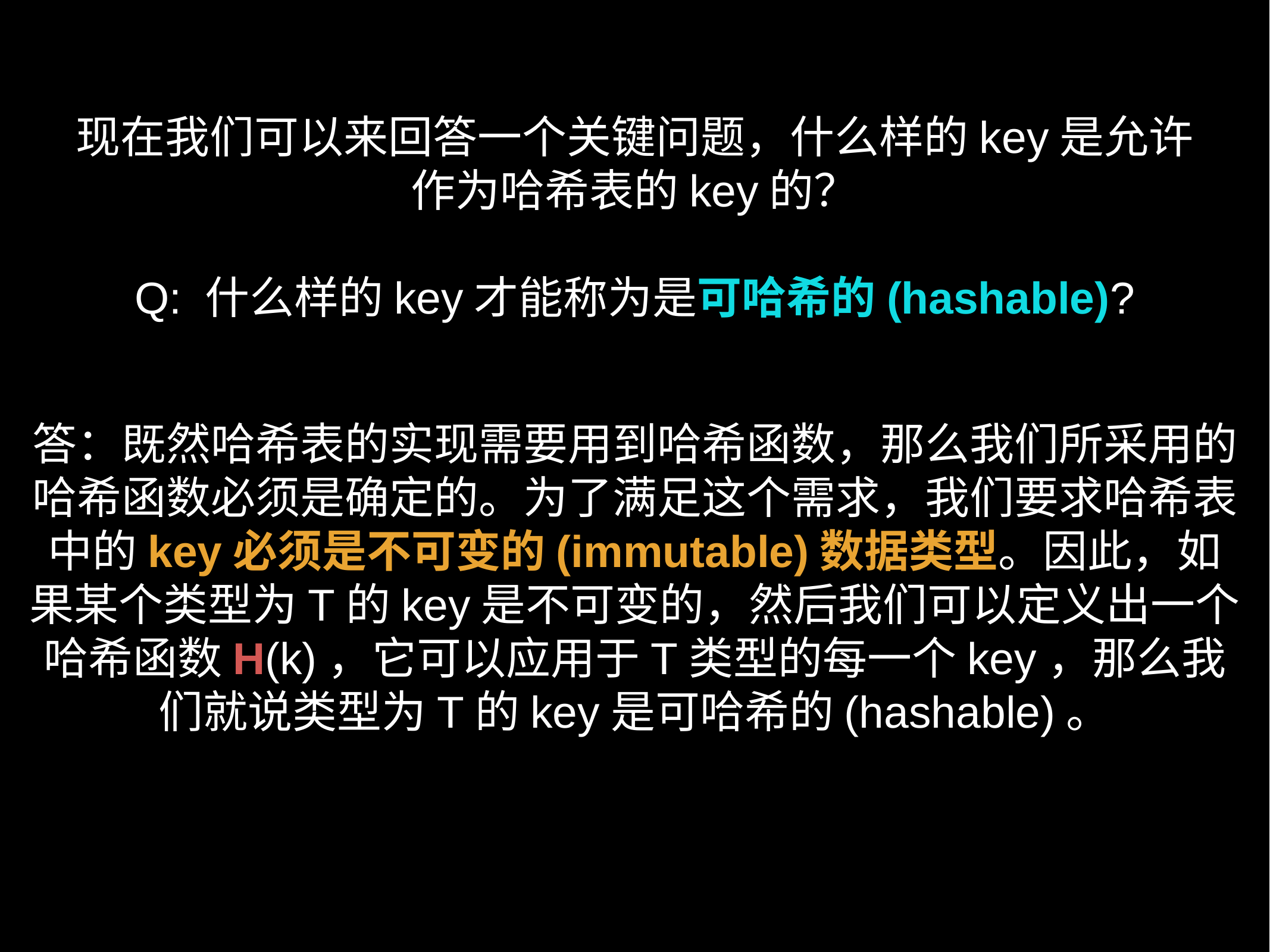

现在我们可以来回答一个关键问题，什么样的key是允许作为哈希表的key的？

Q: 什么样的key才能称为是可哈希的(hashable)?
答：既然哈希表的实现需要用到哈希函数，那么我们所采用的哈希函数必须是确定的。为了满足这个需求，我们要求哈希表中的key必须是不可变的(immutable)数据类型。因此，如果某个类型为T的key是不可变的，然后我们可以定义出一个哈希函数H(k)，它可以应用于T类型的每一个key，那么我们就说类型为T的key是可哈希的(hashable)。